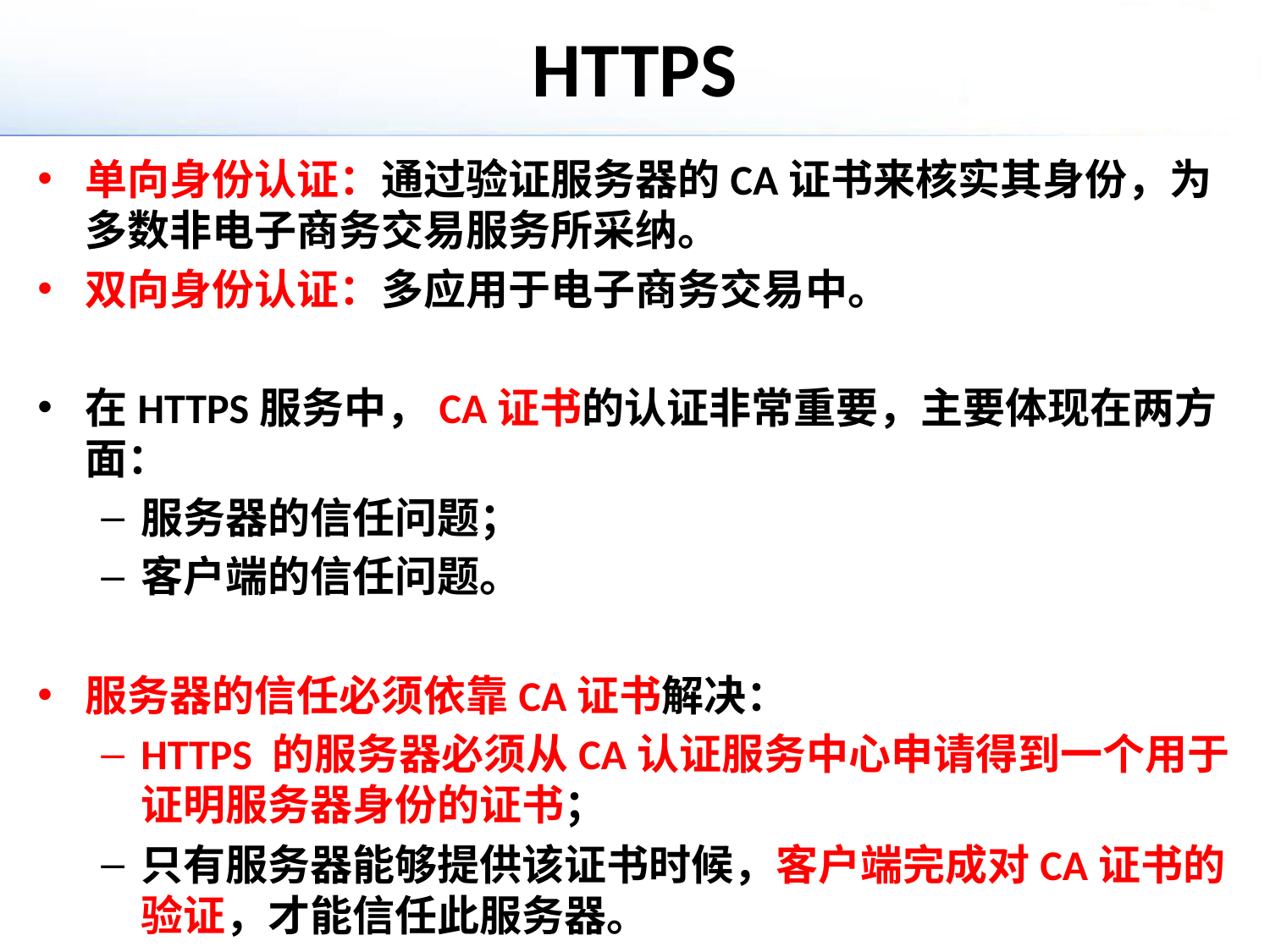

# HTTPS
单向身份认证：通过验证服务器的CA证书来核实其身份，为多数非电子商务交易服务所采纳。
双向身份认证：多应用于电子商务交易中。

在HTTPS服务中，CA证书的认证非常重要，主要体现在两方面：
服务器的信任问题；
客户端的信任问题。

服务器的信任必须依靠CA证书解决：
HTTPS 的服务器必须从CA认证服务中心申请得到一个用于证明服务器身份的证书；
只有服务器能够提供该证书时候，客户端完成对CA证书的验证，才能信任此服务器。